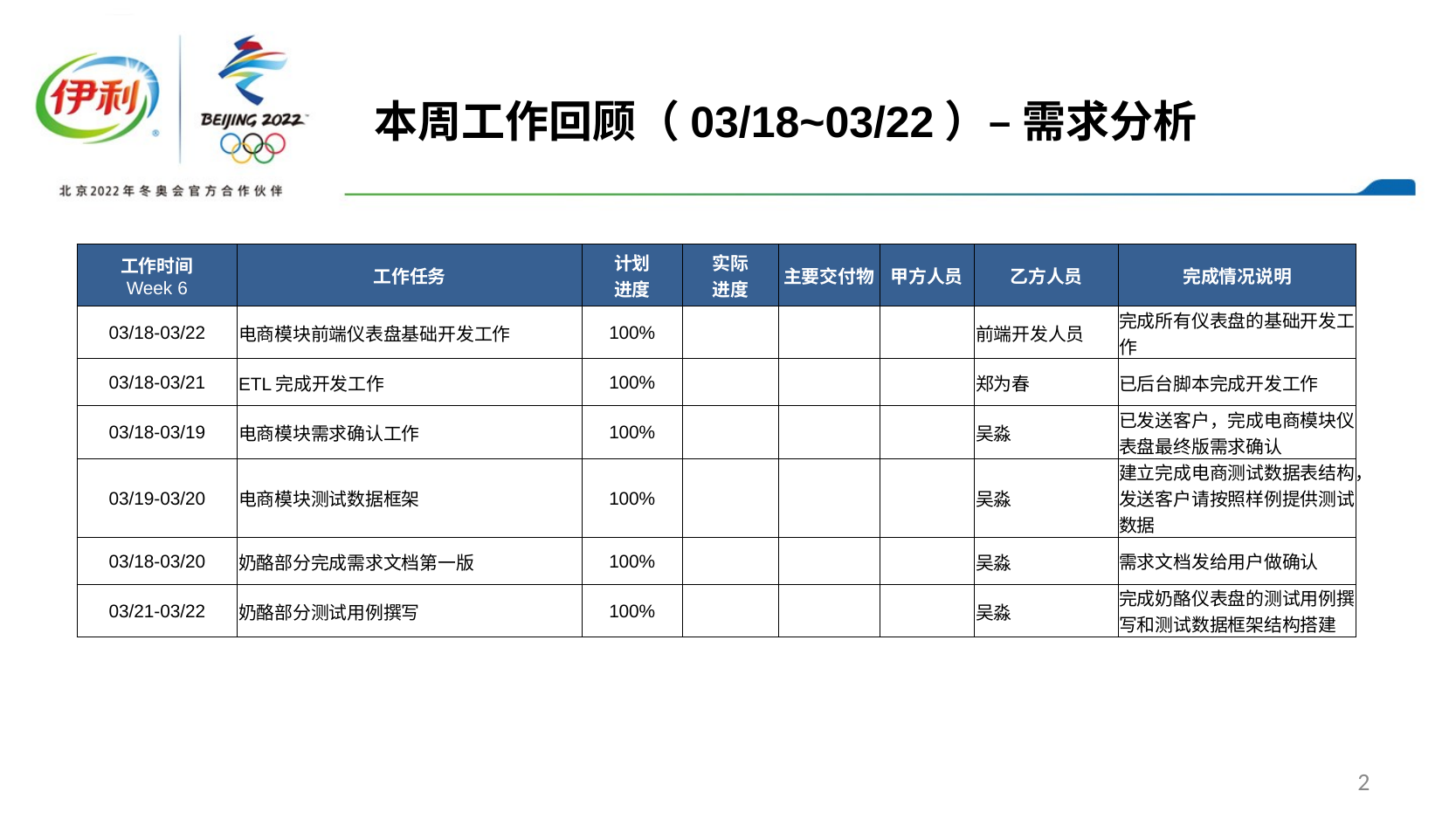

本周工作回顾（03/18~03/22）– 需求分析
| 工作时间 Week 6 | 工作任务 | 计划 进度 | 实际 进度 | 主要交付物 | 甲方人员 | 乙方人员 | 完成情况说明 |
| --- | --- | --- | --- | --- | --- | --- | --- |
| 03/18-03/22 | 电商模块前端仪表盘基础开发工作 | 100% |  |  |  | 前端开发人员 | 完成所有仪表盘的基础开发工作 |
| 03/18-03/21 | ETL完成开发工作 | 100% |  |  |  | 郑为春 | 已后台脚本完成开发工作 |
| 03/18-03/19 | 电商模块需求确认工作 | 100% |  |  |  | 吴淼 | 已发送客户，完成电商模块仪表盘最终版需求确认 |
| 03/19-03/20 | 电商模块测试数据框架 | 100% |  |  |  | 吴淼 | 建立完成电商测试数据表结构，发送客户请按照样例提供测试数据 |
| 03/18-03/20 | 奶酪部分完成需求文档第一版 | 100% |  |  |  | 吴淼 | 需求文档发给用户做确认 |
| 03/21-03/22 | 奶酪部分测试用例撰写 | 100% |  |  |  | 吴淼 | 完成奶酪仪表盘的测试用例撰写和测试数据框架结构搭建 |
2